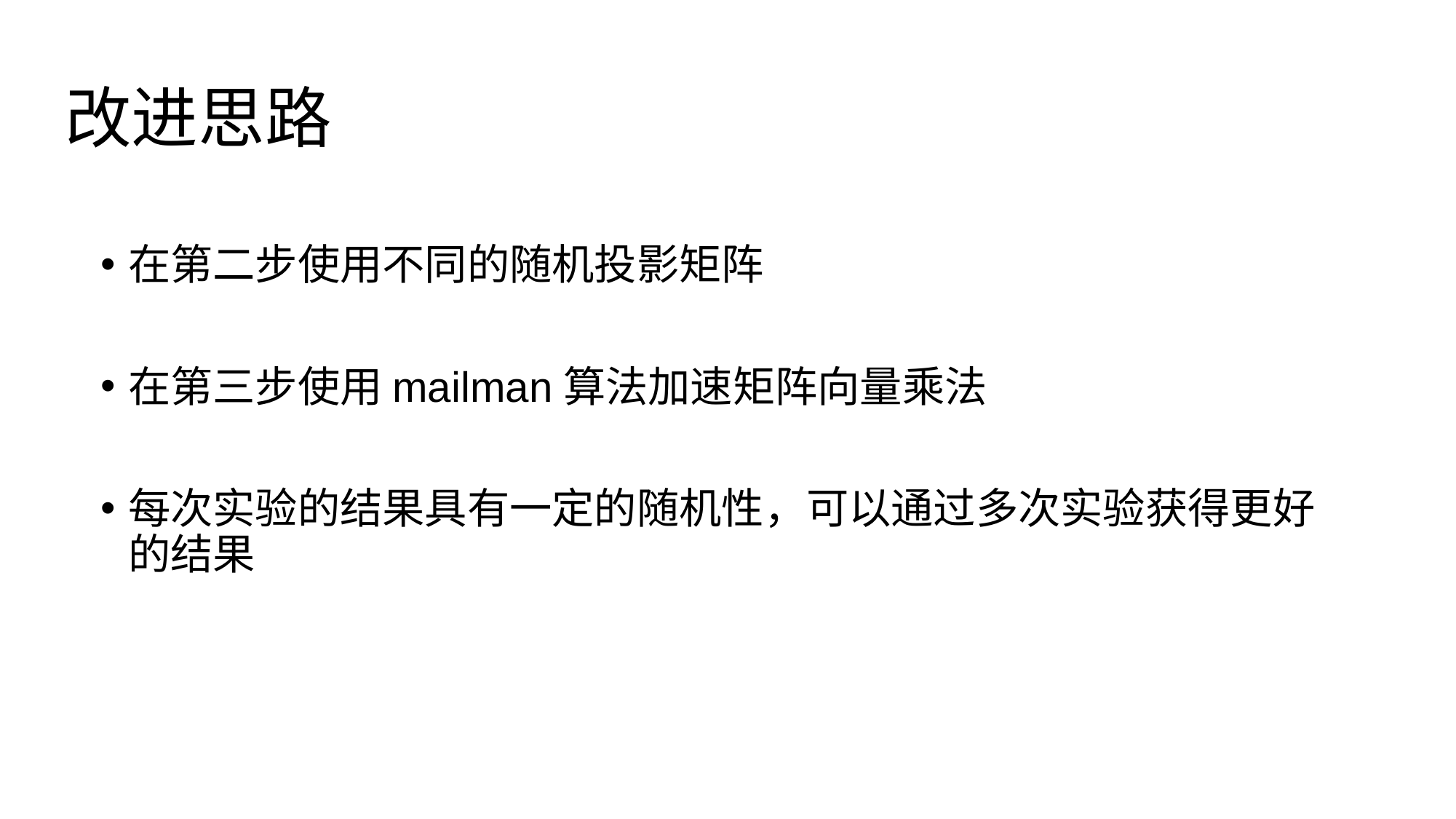

# 改进思路
在第二步使用不同的随机投影矩阵

在第三步使用mailman算法加速矩阵向量乘法

每次实验的结果具有一定的随机性，可以通过多次实验获得更好的结果